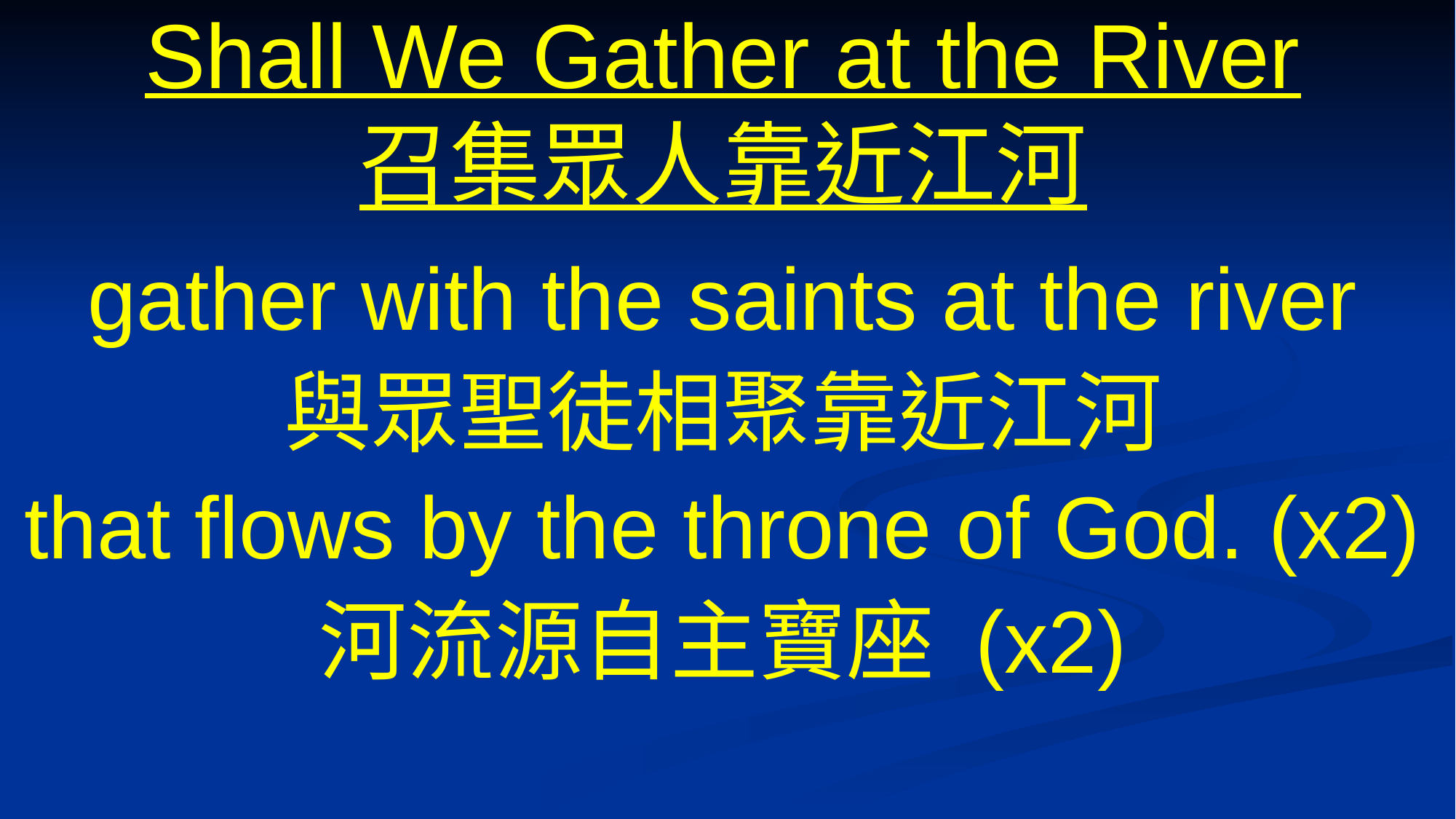

# Shall We Gather at the River 召集眾人靠近江河
gather with the saints at the river
與眾聖徒相聚靠近江河
that flows by the throne of God. (x2)
河流源自主寶座 (x2)